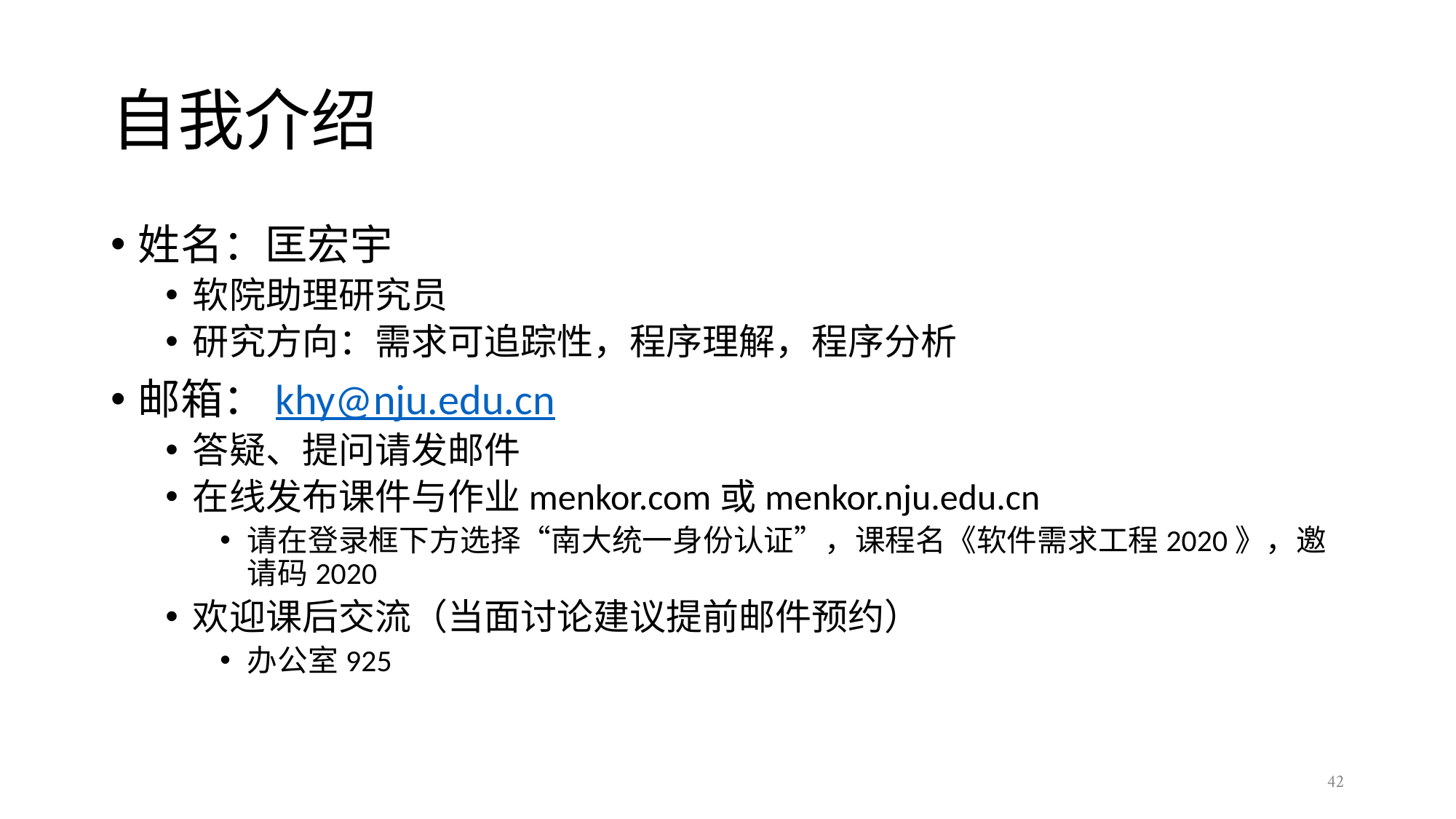

# 自我介绍
姓名：匡宏宇
软院助理研究员
研究方向：需求可追踪性，程序理解，程序分析
邮箱：khy@nju.edu.cn
答疑、提问请发邮件
在线发布课件与作业menkor.com或menkor.nju.edu.cn
请在登录框下方选择“南大统一身份认证”，课程名《软件需求工程2020》，邀请码2020
欢迎课后交流（当面讨论建议提前邮件预约）
办公室925
42